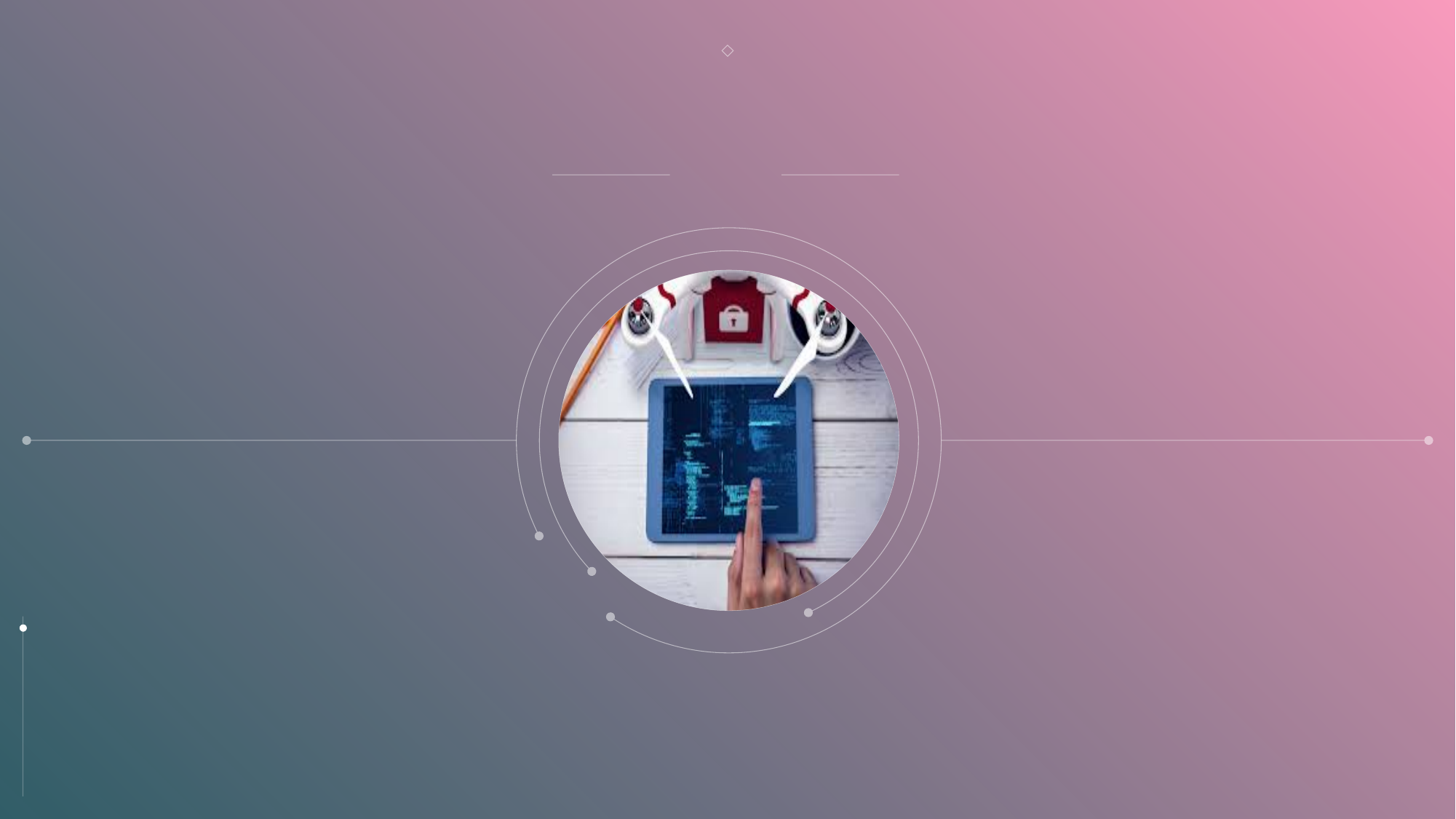

# 빌딩 관리 드론
Idea 1

Explanation
Concept
Function
Practicality
Problem

Drone for delivery - Amazon
2